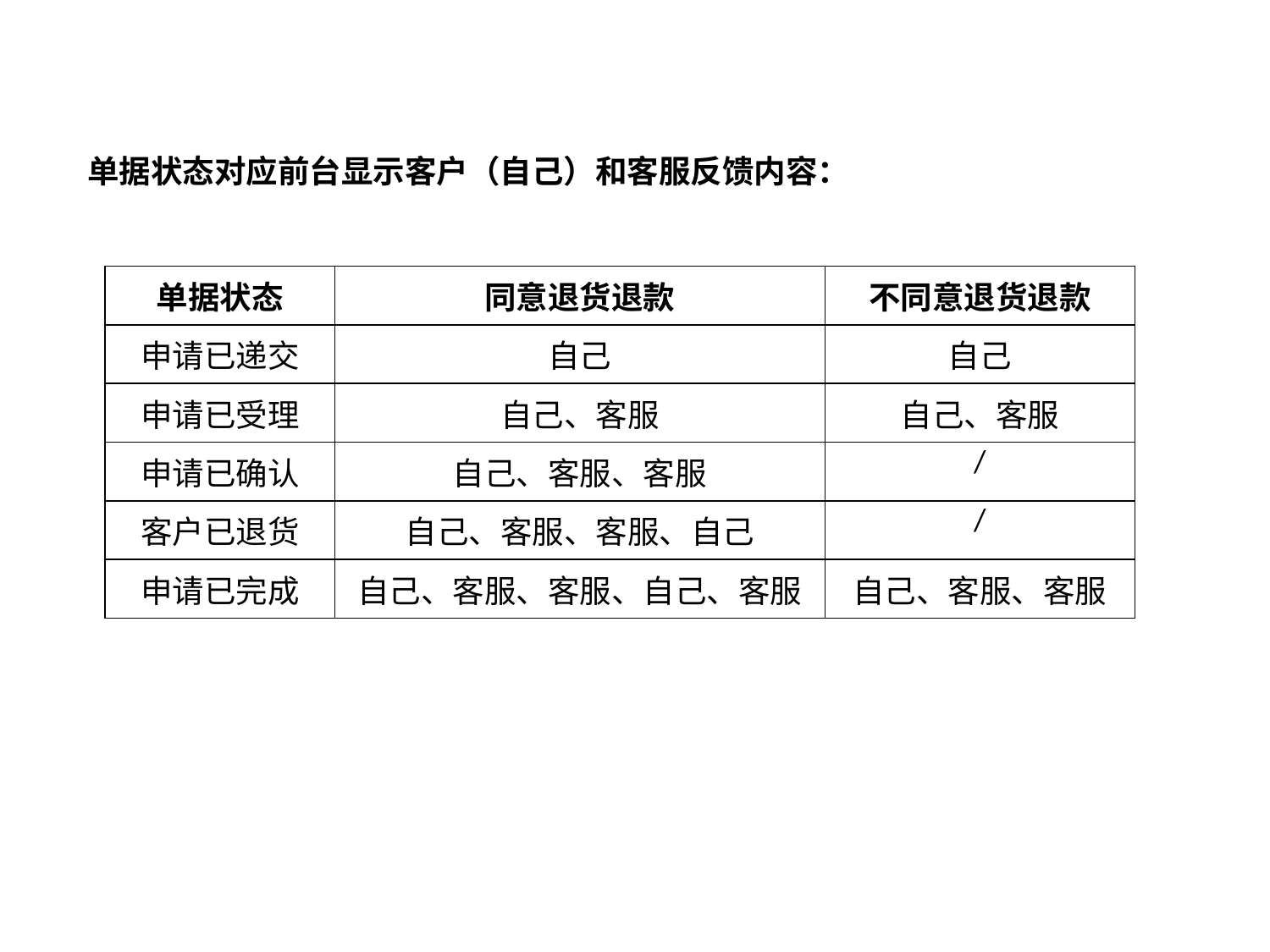

单据状态对应前台显示客户（自己）和客服反馈内容：
| 单据状态 | 同意退货退款 | 不同意退货退款 |
| --- | --- | --- |
| 申请已递交 | 自己 | 自己 |
| 申请已受理 | 自己、客服 | 自己、客服 |
| 申请已确认 | 自己、客服、客服 | / |
| 客户已退货 | 自己、客服、客服、自己 | / |
| 申请已完成 | 自己、客服、客服、自己、客服 | 自己、客服、客服 |